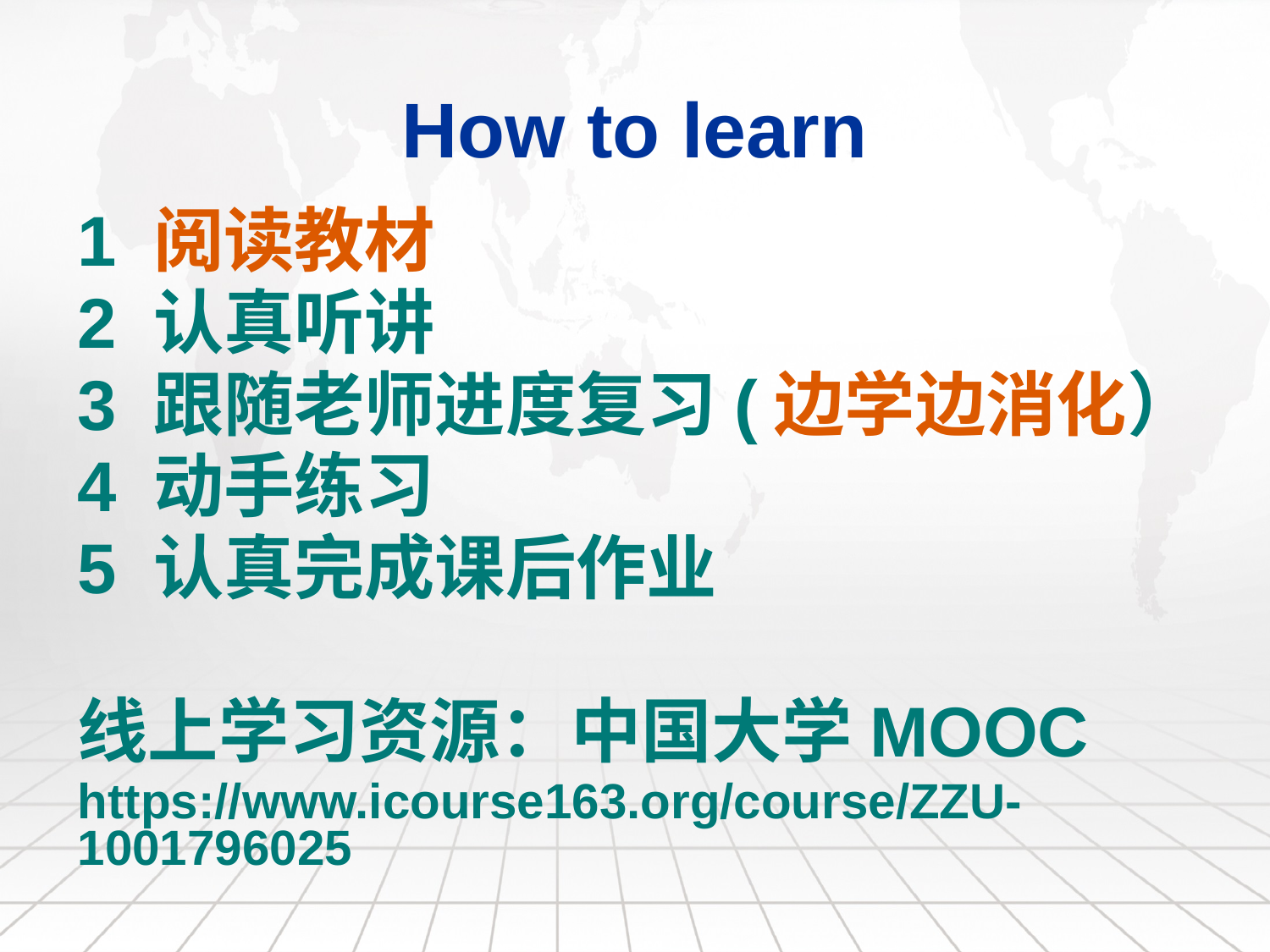

How to learn
1 阅读教材
2 认真听讲
3 跟随老师进度复习(边学边消化）
4 动手练习
5 认真完成课后作业

线上学习资源：中国大学MOOC
https://www.icourse163.org/course/ZZU-1001796025